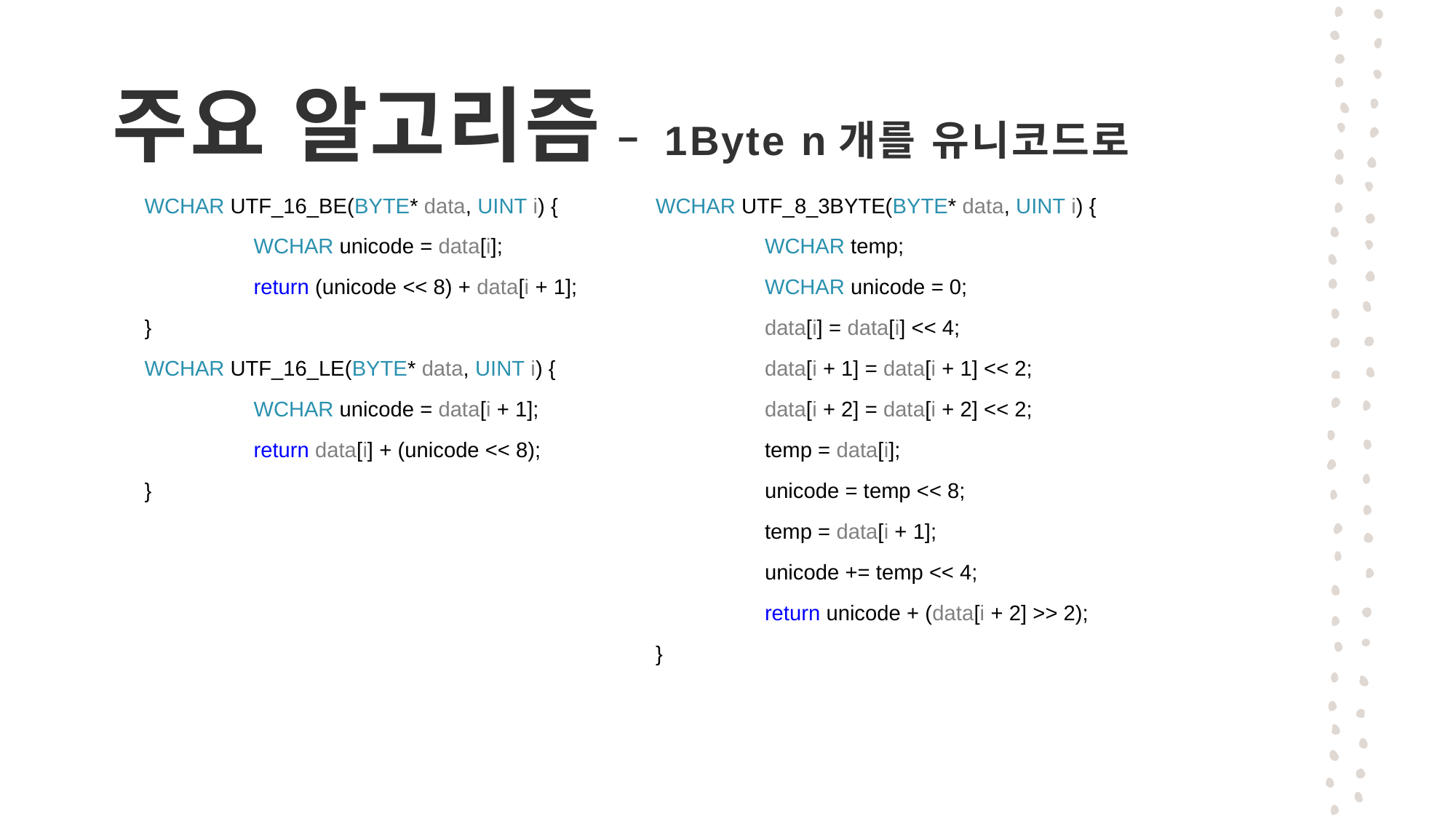

# 주요 알고리즘 – 1Byte n개를 유니코드로
WCHAR UTF_16_BE(BYTE* data, UINT i) {
	WCHAR unicode = data[i];
	return (unicode << 8) + data[i + 1];
}
WCHAR UTF_16_LE(BYTE* data, UINT i) {
	WCHAR unicode = data[i + 1];
	return data[i] + (unicode << 8);
}
WCHAR UTF_8_3BYTE(BYTE* data, UINT i) {
	WCHAR temp;
	WCHAR unicode = 0;
	data[i] = data[i] << 4;
	data[i + 1] = data[i + 1] << 2;
	data[i + 2] = data[i + 2] << 2;
	temp = data[i];
	unicode = temp << 8;
	temp = data[i + 1];
	unicode += temp << 4;
	return unicode + (data[i + 2] >> 2);
}